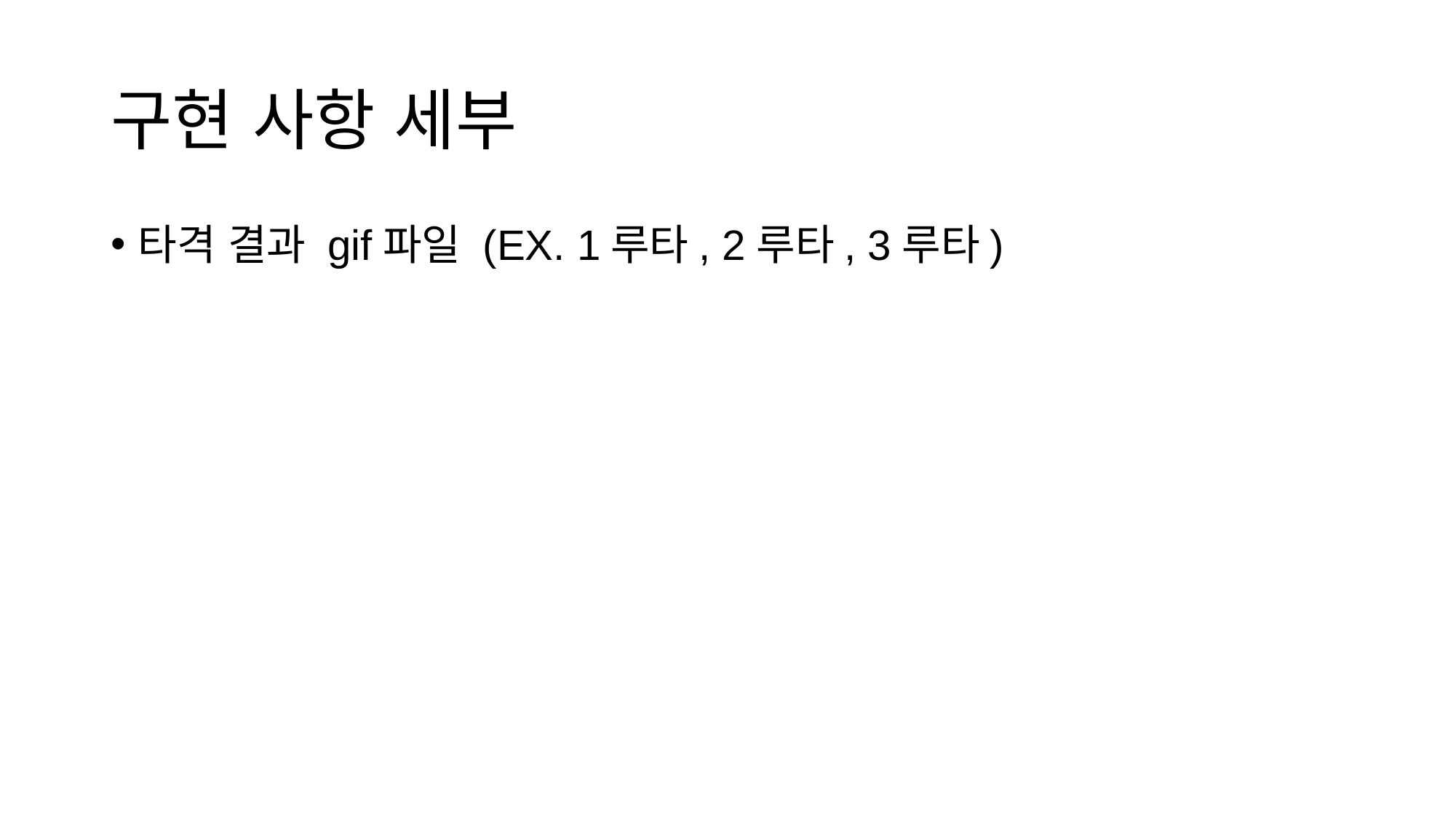

# 구현 사항 세부
타격 결과 gif파일 (EX. 1루타, 2루타, 3루타)